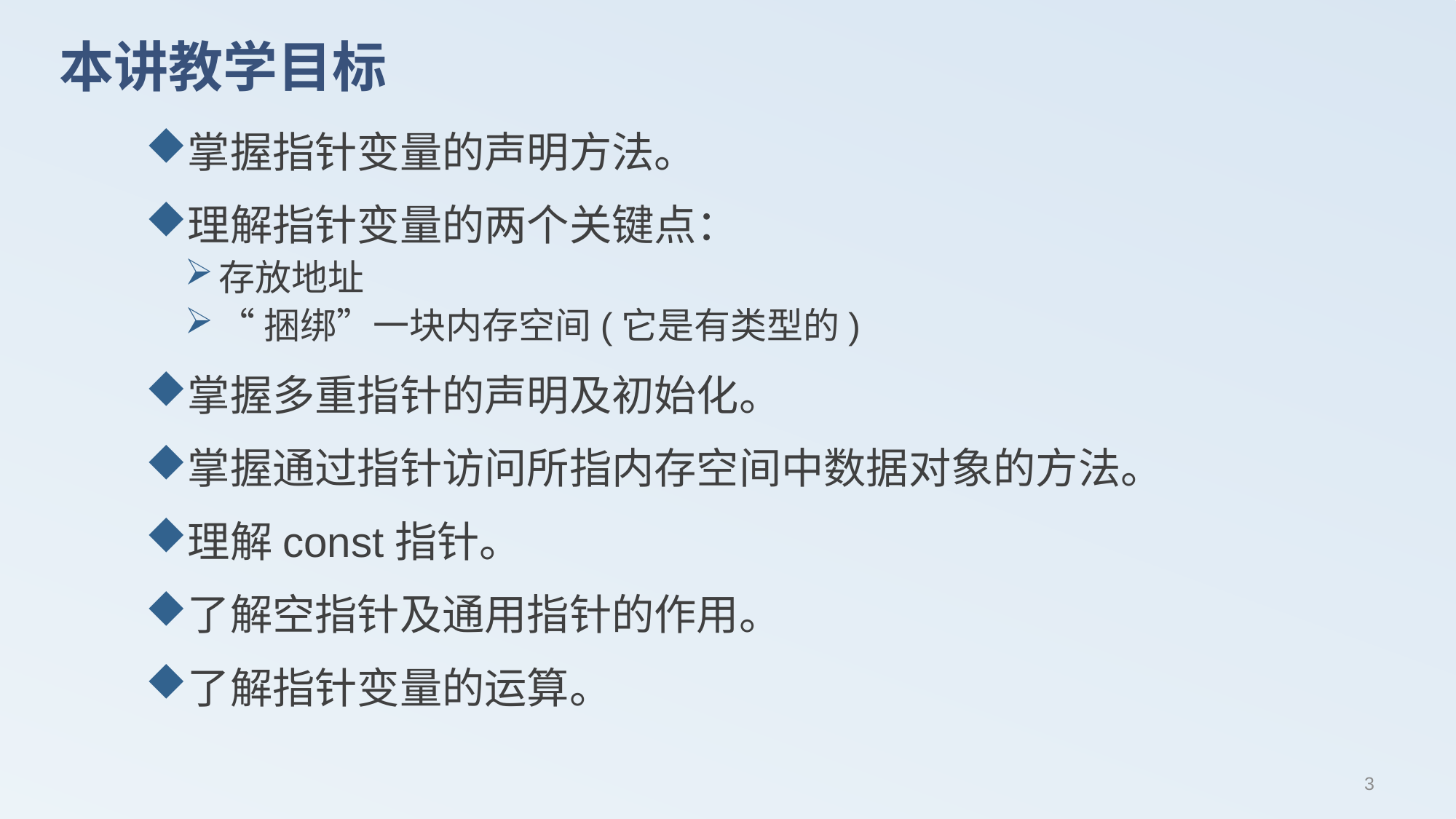

# 本讲教学目标
掌握指针变量的声明方法。
理解指针变量的两个关键点：
存放地址
“捆绑”一块内存空间(它是有类型的)
掌握多重指针的声明及初始化。
掌握通过指针访问所指内存空间中数据对象的方法。
理解const指针。
了解空指针及通用指针的作用。
了解指针变量的运算。